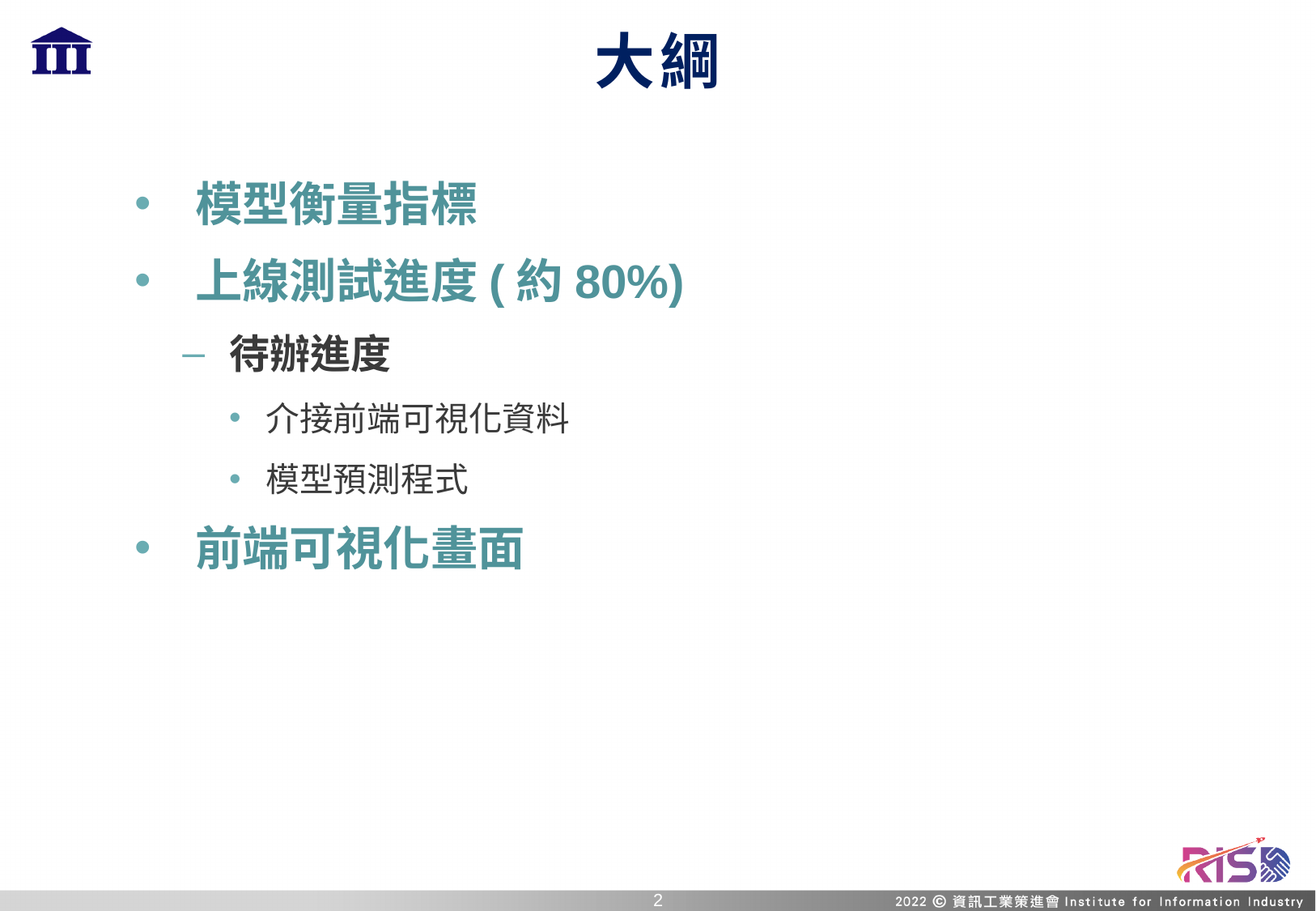

大綱
模型衡量指標
上線測試進度(約80%)
待辦進度
介接前端可視化資料
模型預測程式
前端可視化畫面
2